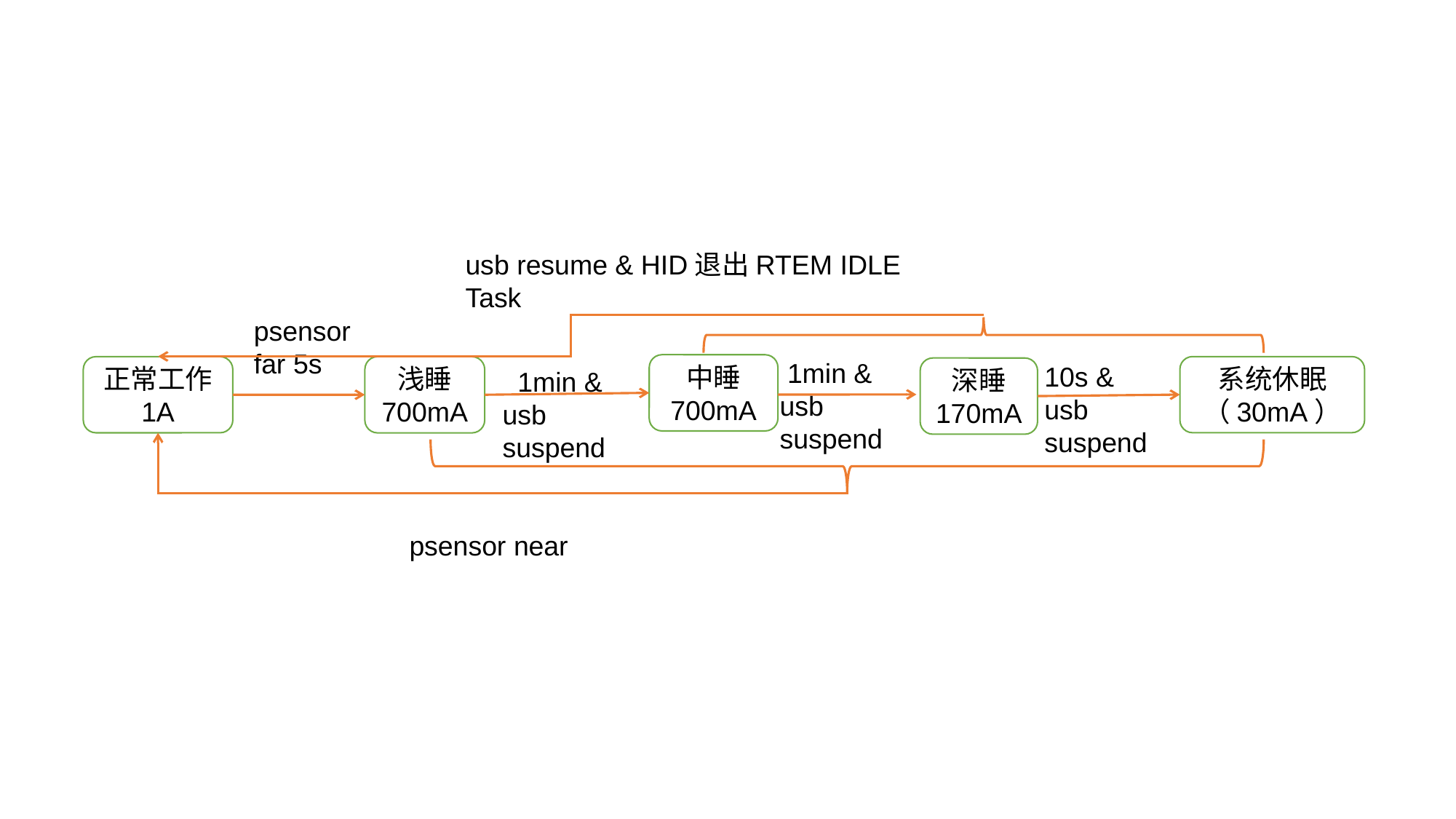

usb resume & HID退出RTEM IDLE Task
psensor far 5s
 1min & usb suspend
10s &
usb suspend
中睡
700mA
系统休眠（30mA）
正常工作
1A
浅睡
700mA
深睡
170mA
  1min & usb suspend
psensor near